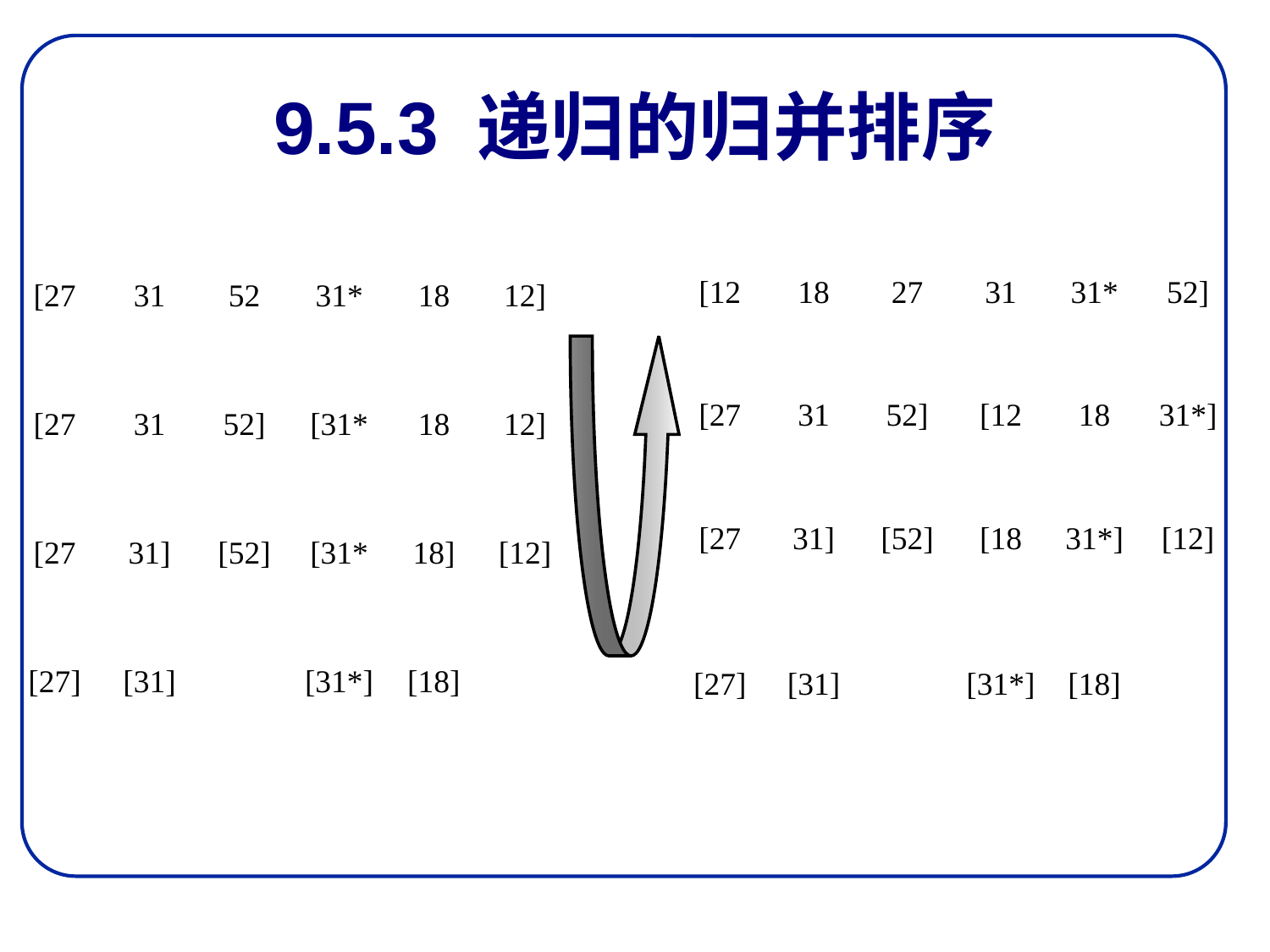

# 9.5.3 递归的归并排序
| [27 | 31 | 52 | 31\* | 18 | 12] |
| --- | --- | --- | --- | --- | --- |
| [27 | 31 | 52] | [31\* | 18 | 12] |
| [27 | 31] | [52] | [31\* | 18] | [12] |
| [27] | [31] |  | [31\*] | [18] |  |
| [12 | 18 | 27 | 31 | 31\* | 52] |
| --- | --- | --- | --- | --- | --- |
|  |  |  |  |  |  |
| [27 | 31 | 52] | [12 | 18 | 31\*] |
|  |  |  |  |  |  |
| [27 | 31] | [52] | [18 | 31\*] | [12] |
|  |  |  |  |  |  |
| [27] | [31] |  | [31\*] | [18] |  |